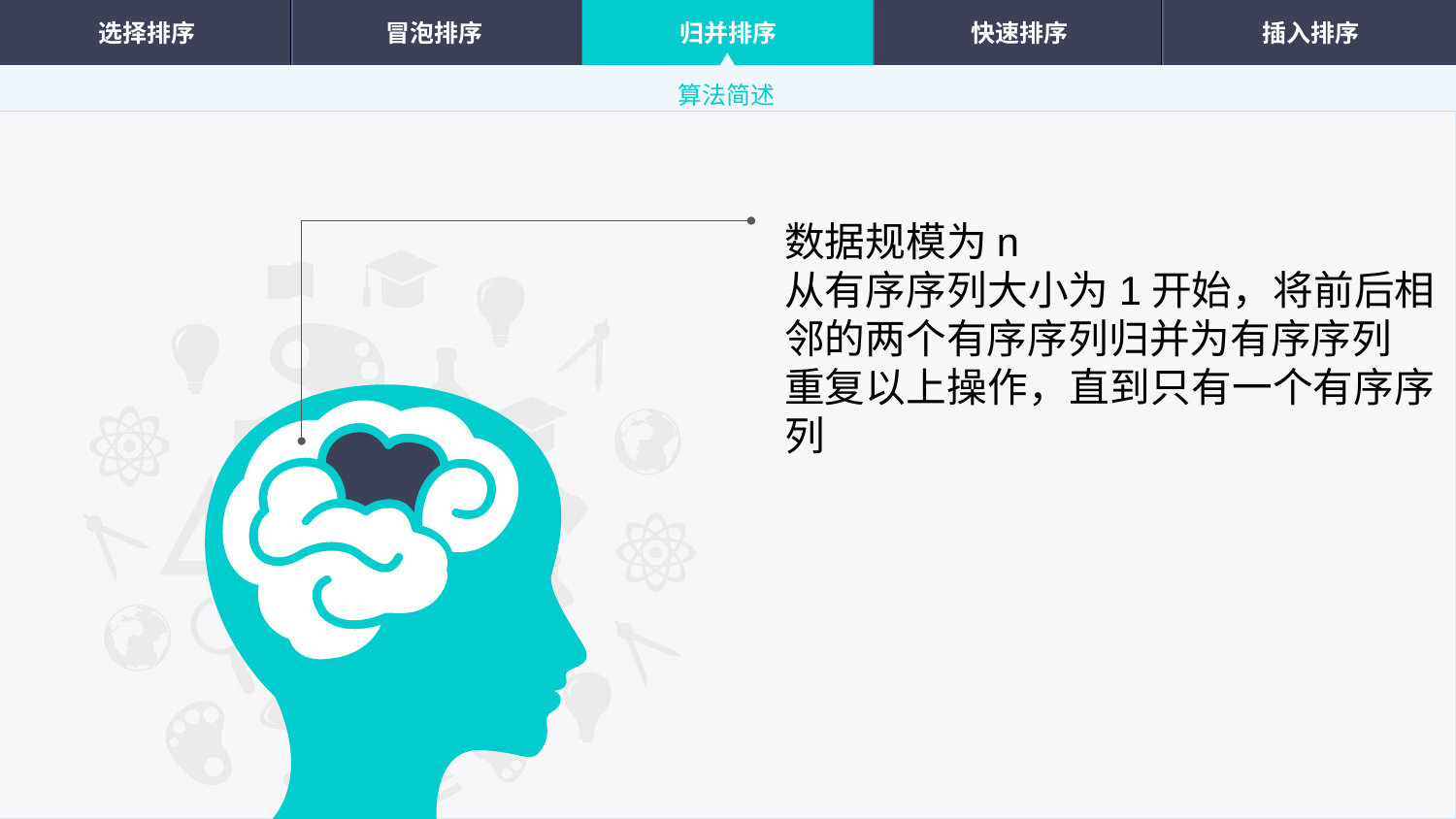

选择排序
冒泡排序
归并排序
快速排序
插入排序
算法简述
数据规模为n
从有序序列大小为1开始，将前后相邻的两个有序序列归并为有序序列
重复以上操作，直到只有一个有序序列